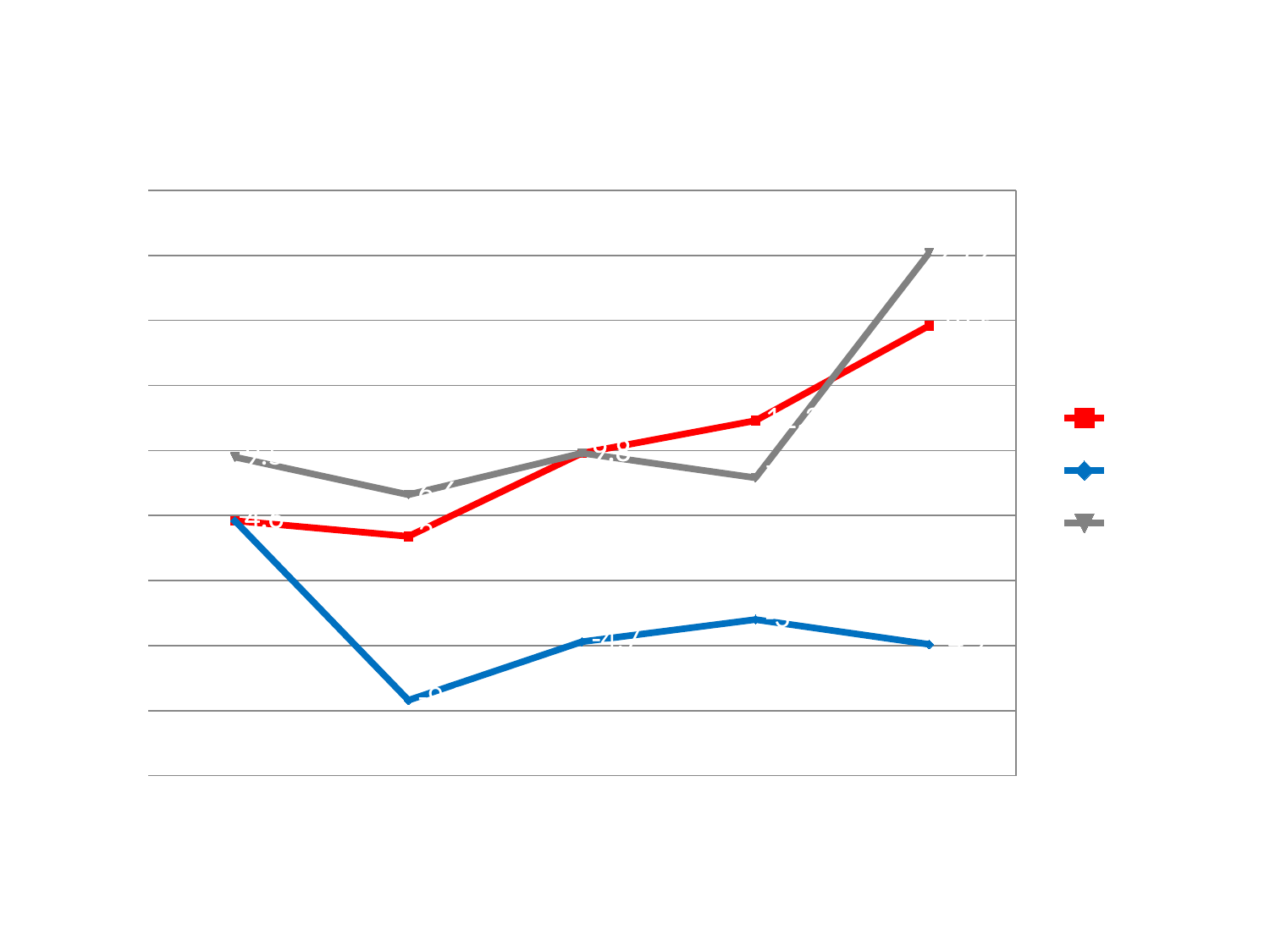

### Chart: 业务

| Category | 联通 | 移动 | 电信 |
|---|---|---|---|
| 17Q1 | 4.6 | 4.6 | 9.5 |
| 17Q2 | 3.4 | -9.2 | 6.6 |
| 17Q3 | 9.8 | -4.7 | 9.8 |
| 17Q4 | 12.3 | -3.0 | 7.9 |
| 18Q1 | 19.6 | -4.9 | 25.2 |